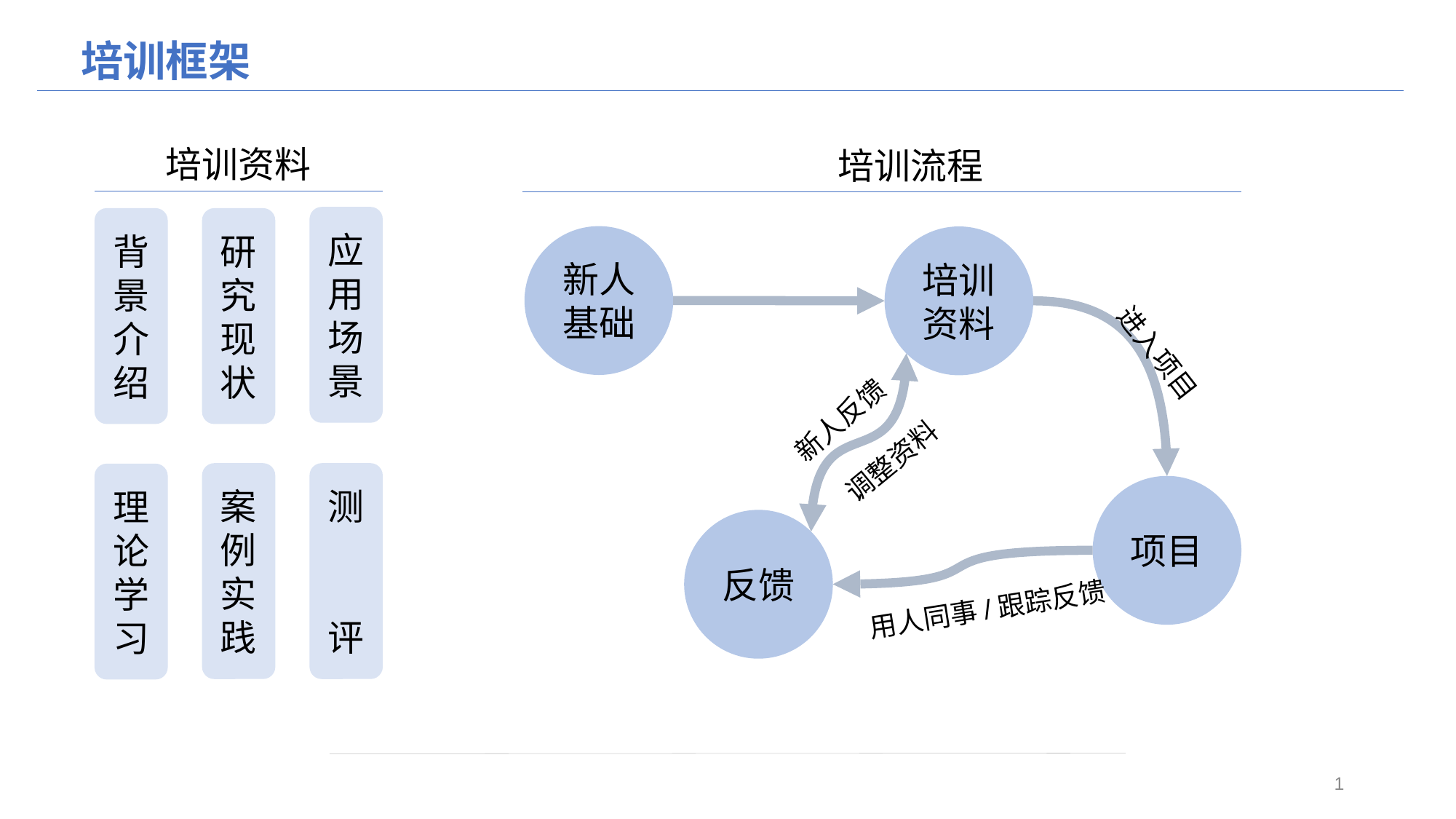

# 培训框架
培训资料
应用场景
背景介绍
研究现状
案例实践
测

评
理论学习
培训流程
新人基础
培训资料
进入项目
新人反馈
调整资料
项目
反馈
用人同事/跟踪反馈
1